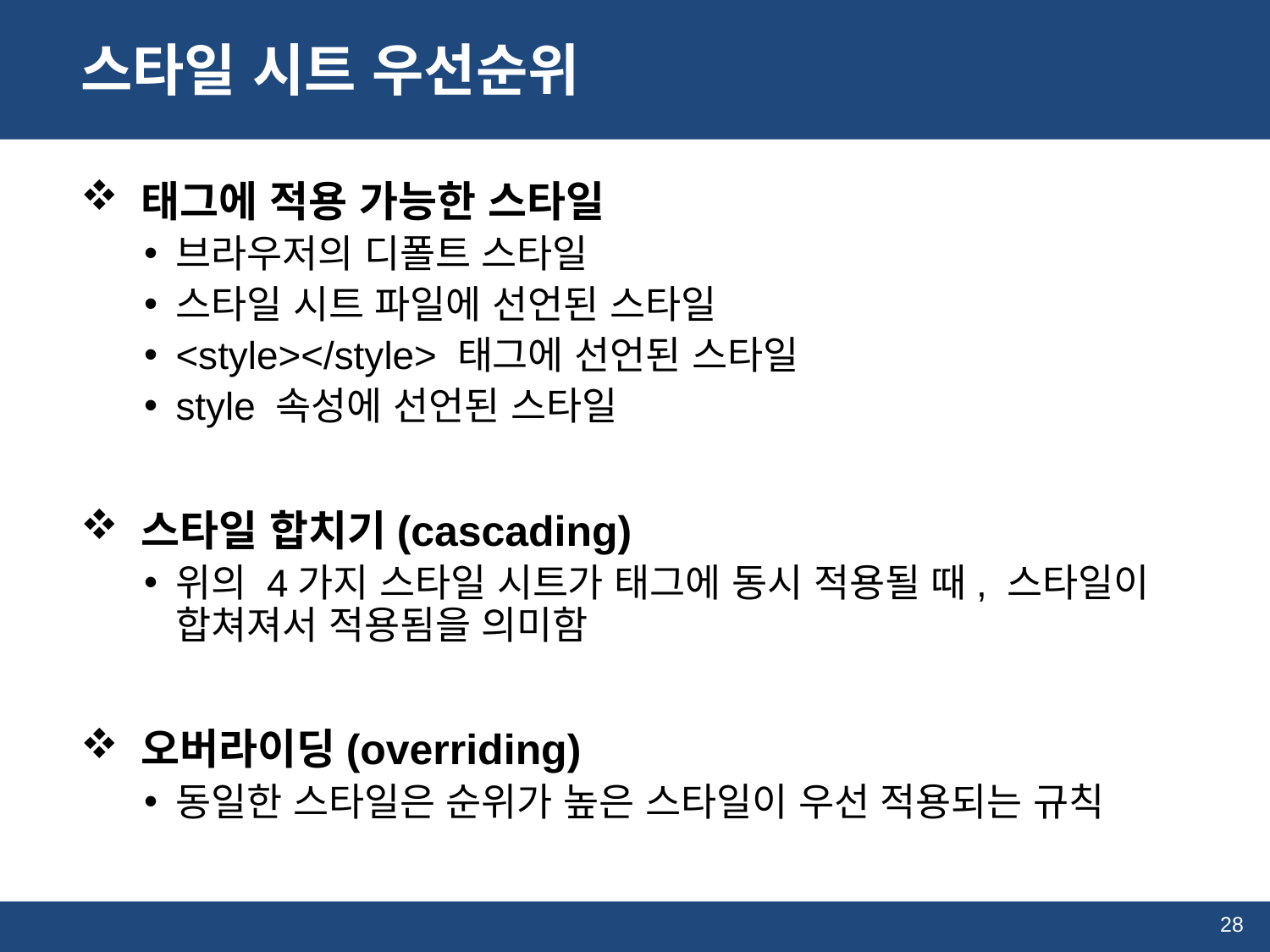

# 스타일 시트 우선순위
 태그에 적용 가능한 스타일
브라우저의 디폴트 스타일
스타일 시트 파일에 선언된 스타일
<style></style> 태그에 선언된 스타일
style 속성에 선언된 스타일

 스타일 합치기(cascading)
위의 4가지 스타일 시트가 태그에 동시 적용될 때, 스타일이 합쳐져서 적용됨을 의미함

 오버라이딩(overriding)
동일한 스타일은 순위가 높은 스타일이 우선 적용되는 규칙

28